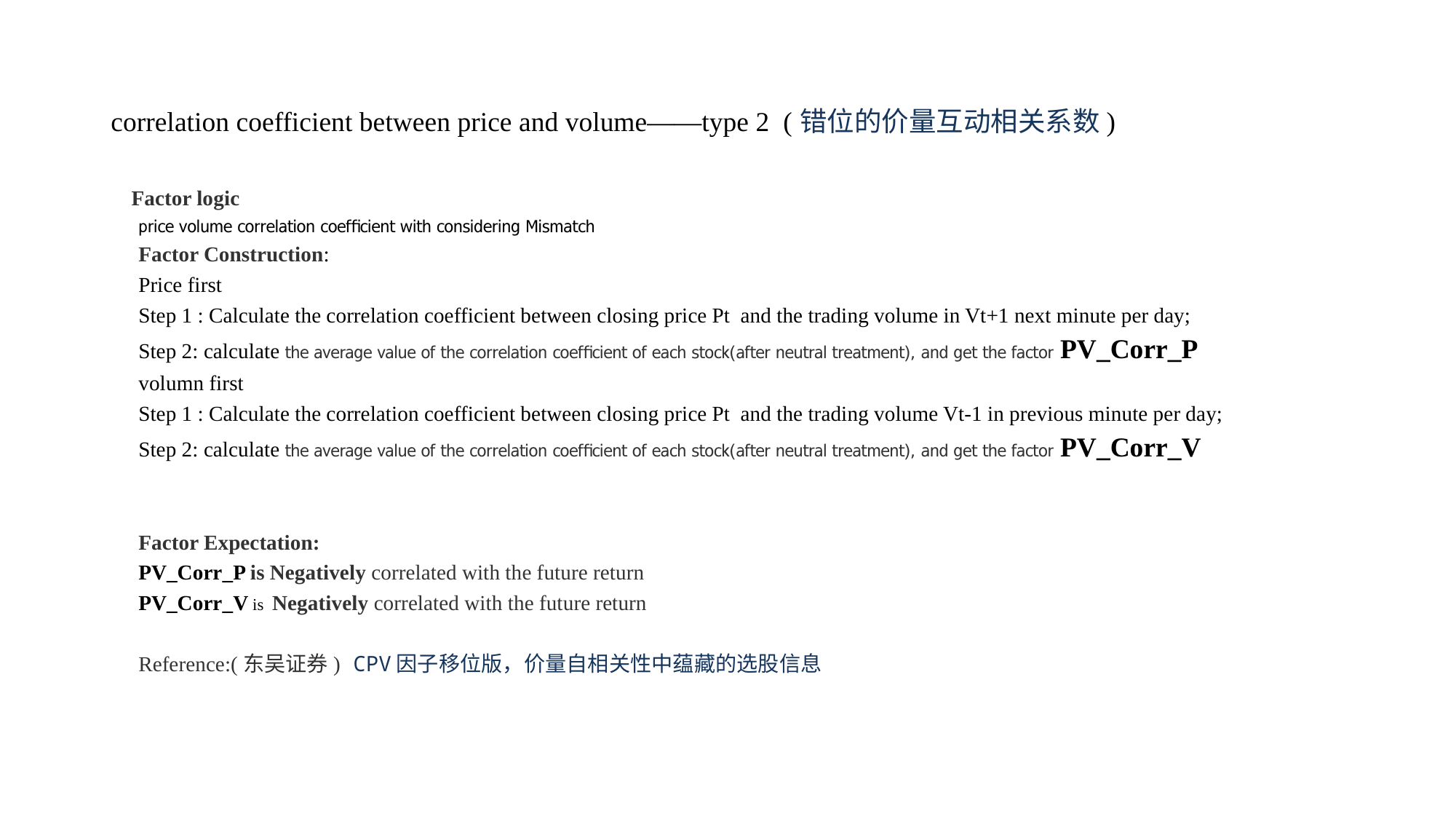

# correlation coefficient between price and volume——type 2  (错位的价量互动相关系数)
         Factor logic
price volume correlation coefficient with considering Mismatch
Factor Construction:
Price first
Step 1 : Calculate the correlation coefficient between closing price Pt  and the trading volume in Vt+1 next minute per day;
Step 2: calculate the average value of the correlation coefficient of each stock(after neutral treatment), and get the factor PV_Corr_P
volumn first
Step 1 : Calculate the correlation coefficient between closing price Pt  and the trading volume Vt-1 in previous minute per day;
Step 2: calculate the average value of the correlation coefficient of each stock(after neutral treatment), and get the factor PV_Corr_V

Factor Expectation:
PV_Corr_P is Negatively correlated with the future return
PV_Corr_V is  Negatively correlated with the future return

Reference:(东吴证券) CPV因子移位版，价量自相关性中蕴藏的选股信息